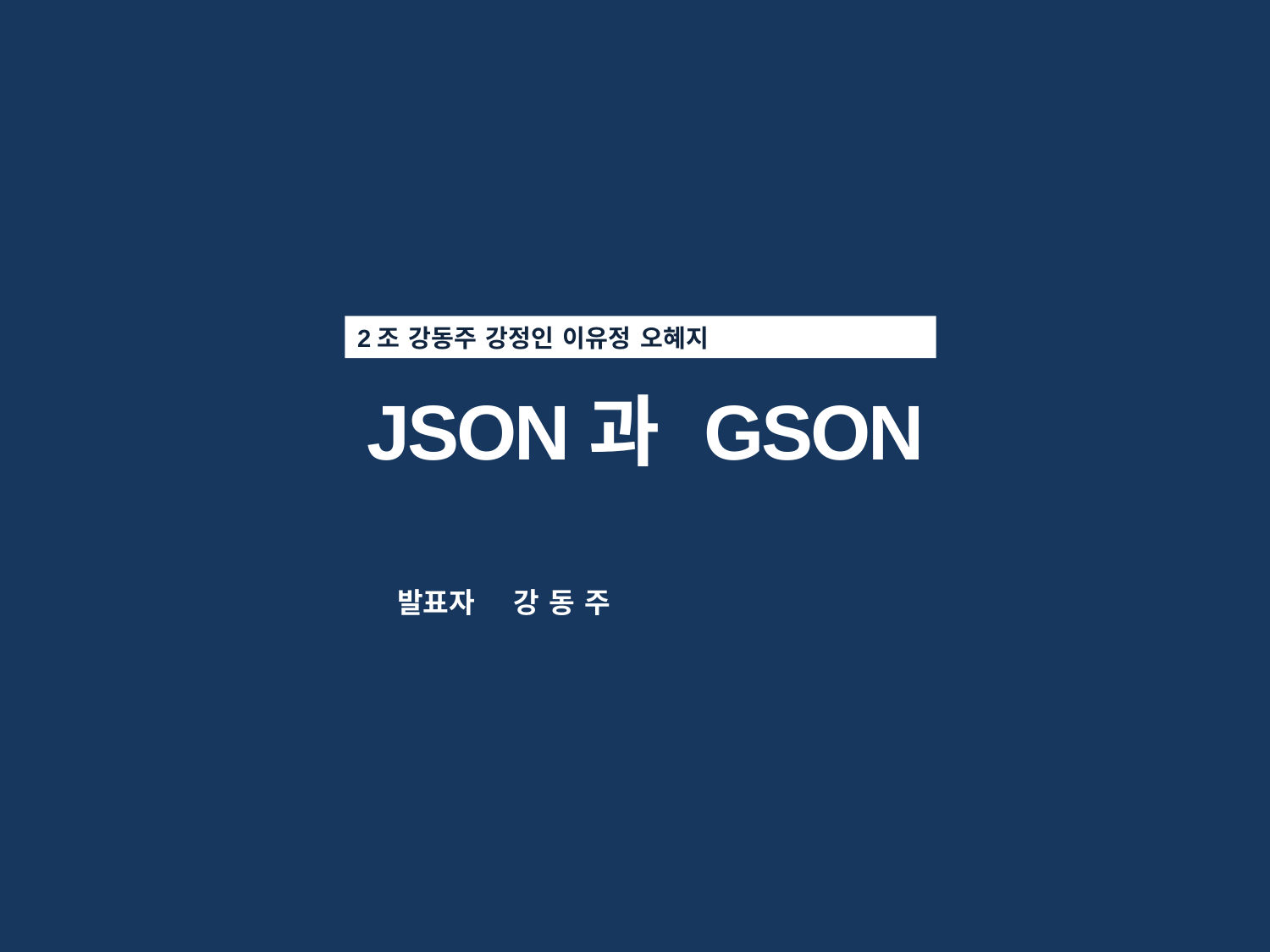

2조 강동주 강정인 이유정 오혜지
 JSON과 GSON
발표자    강 동 주